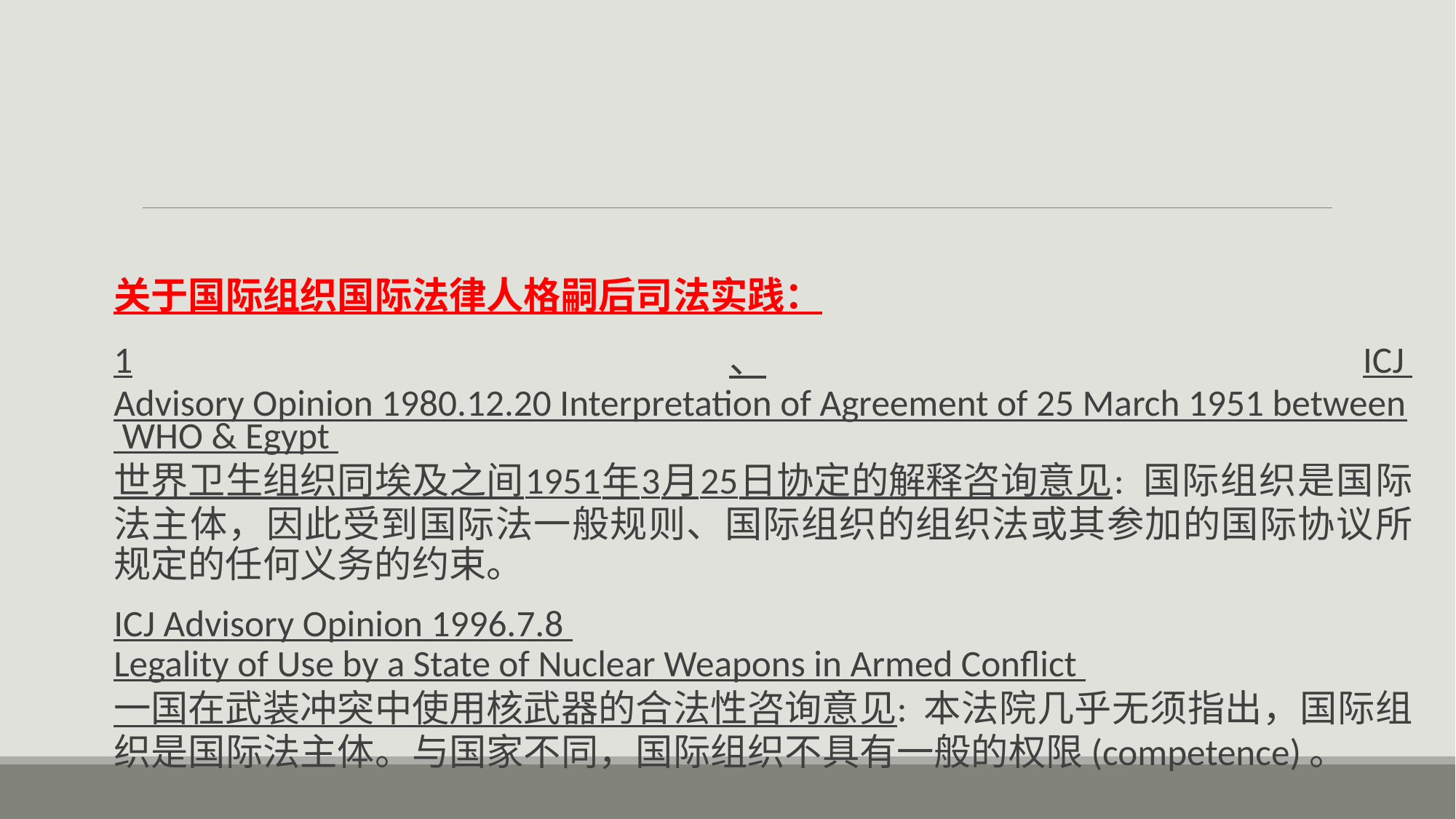

关于国际组织国际法律人格嗣后司法实践：
1、ICJ Advisory Opinion 1980.12.20 Interpretation of Agreement of 25 March 1951 between WHO & Egypt 世界卫生组织同埃及之间1951年3月25日协定的解释咨询意见: 国际组织是国际法主体，因此受到国际法一般规则、国际组织的组织法或其参加的国际协议所规定的任何义务的约束。
ICJ Advisory Opinion 1996.7.8 Legality of Use by a State of Nuclear Weapons in Armed Conflict 一国在武装冲突中使用核武器的合法性咨询意见: 本法院几乎无须指出，国际组织是国际法主体。与国家不同，国际组织不具有一般的权限(competence)。